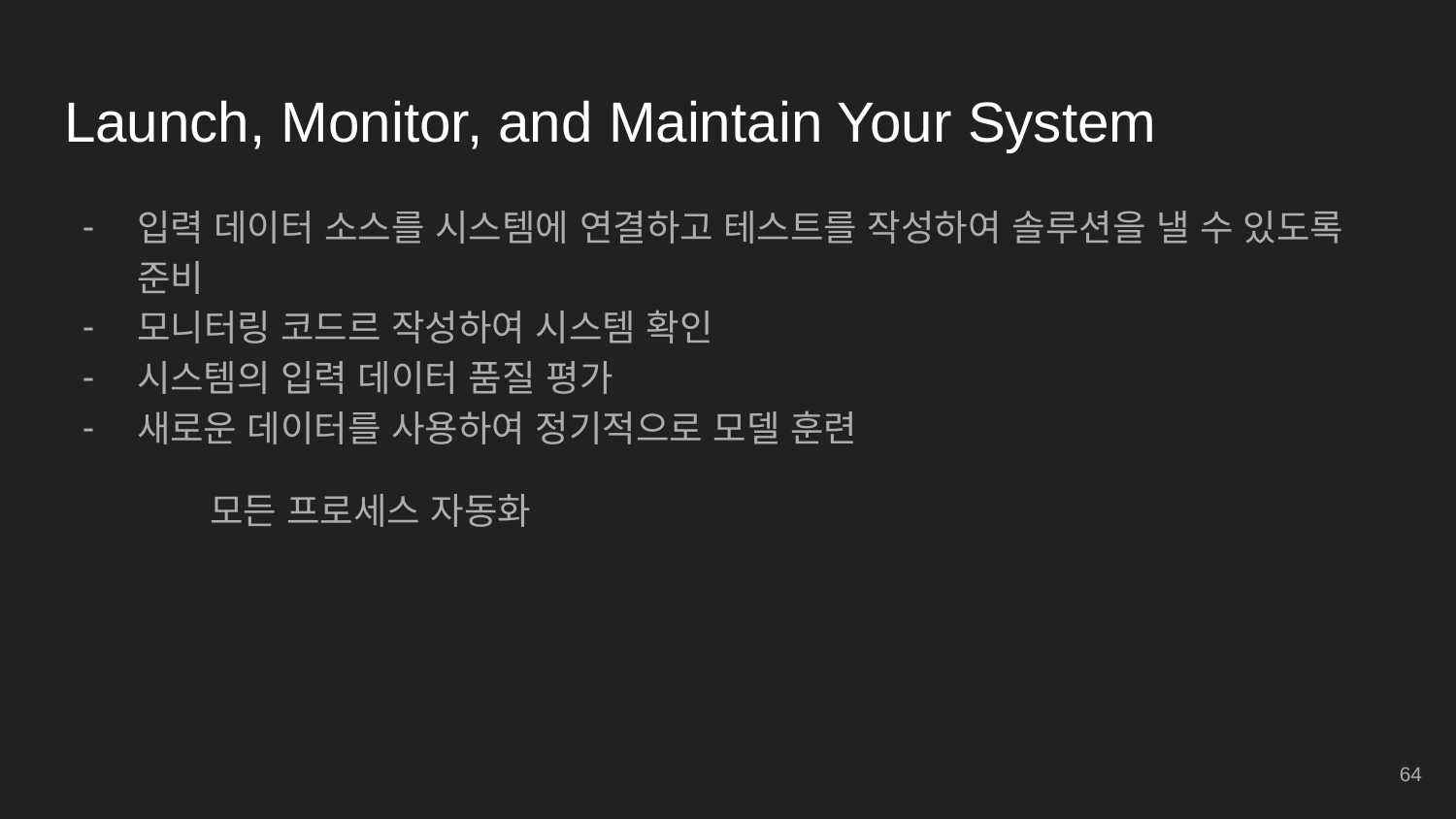

# Launch, Monitor, and Maintain Your System
입력 데이터 소스를 시스템에 연결하고 테스트를 작성하여 솔루션을 낼 수 있도록 준비
모니터링 코드르 작성하여 시스템 확인
시스템의 입력 데이터 품질 평가
새로운 데이터를 사용하여 정기적으로 모델 훈련
	모든 프로세스 자동화
64